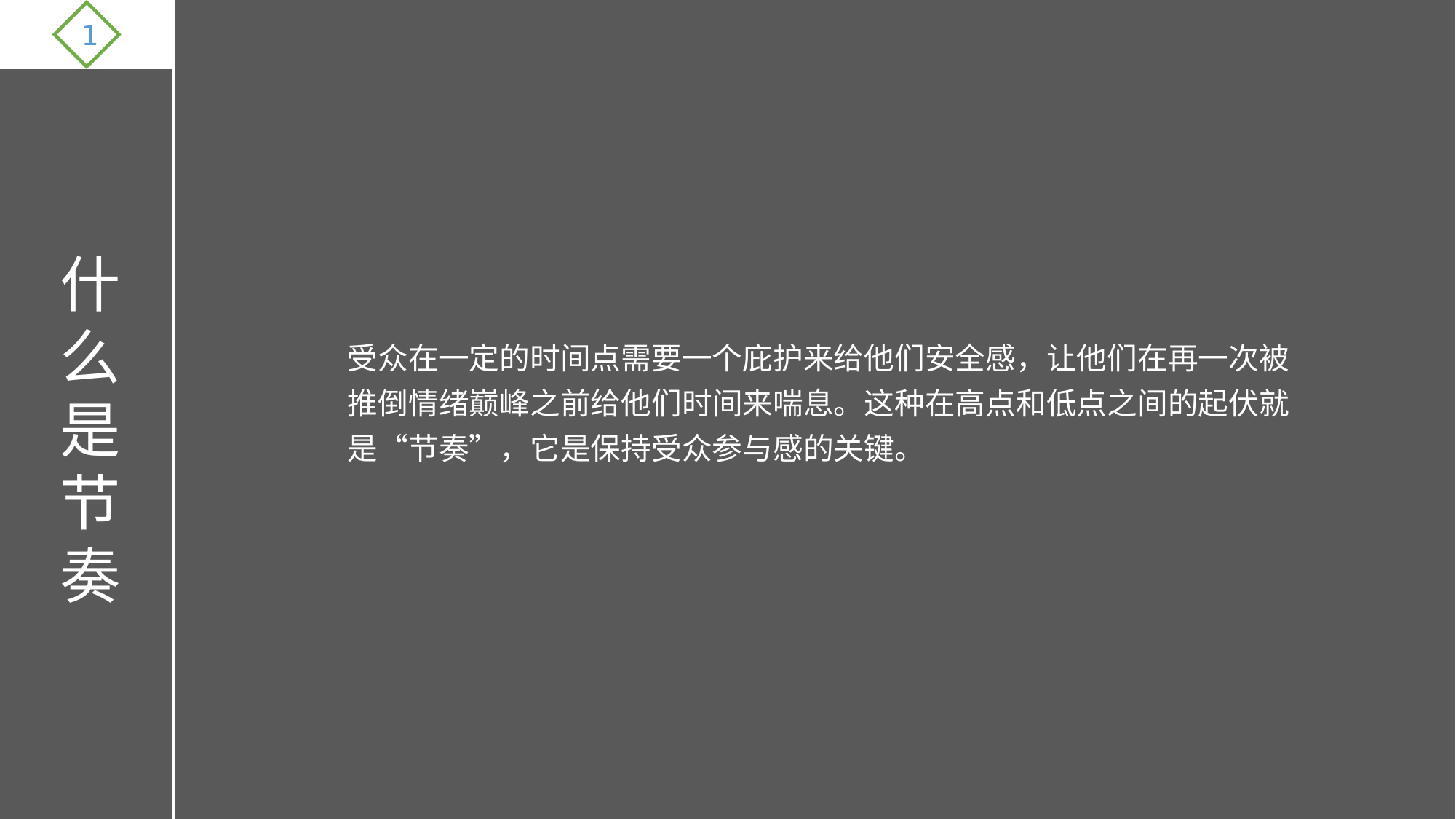

1
什么是
节奏
受众在一定的时间点需要一个庇护来给他们安全感，让他们在再一次被推倒情绪巅峰之前给他们时间来喘息。这种在高点和低点之间的起伏就是“节奏”，它是保持受众参与感的关键。